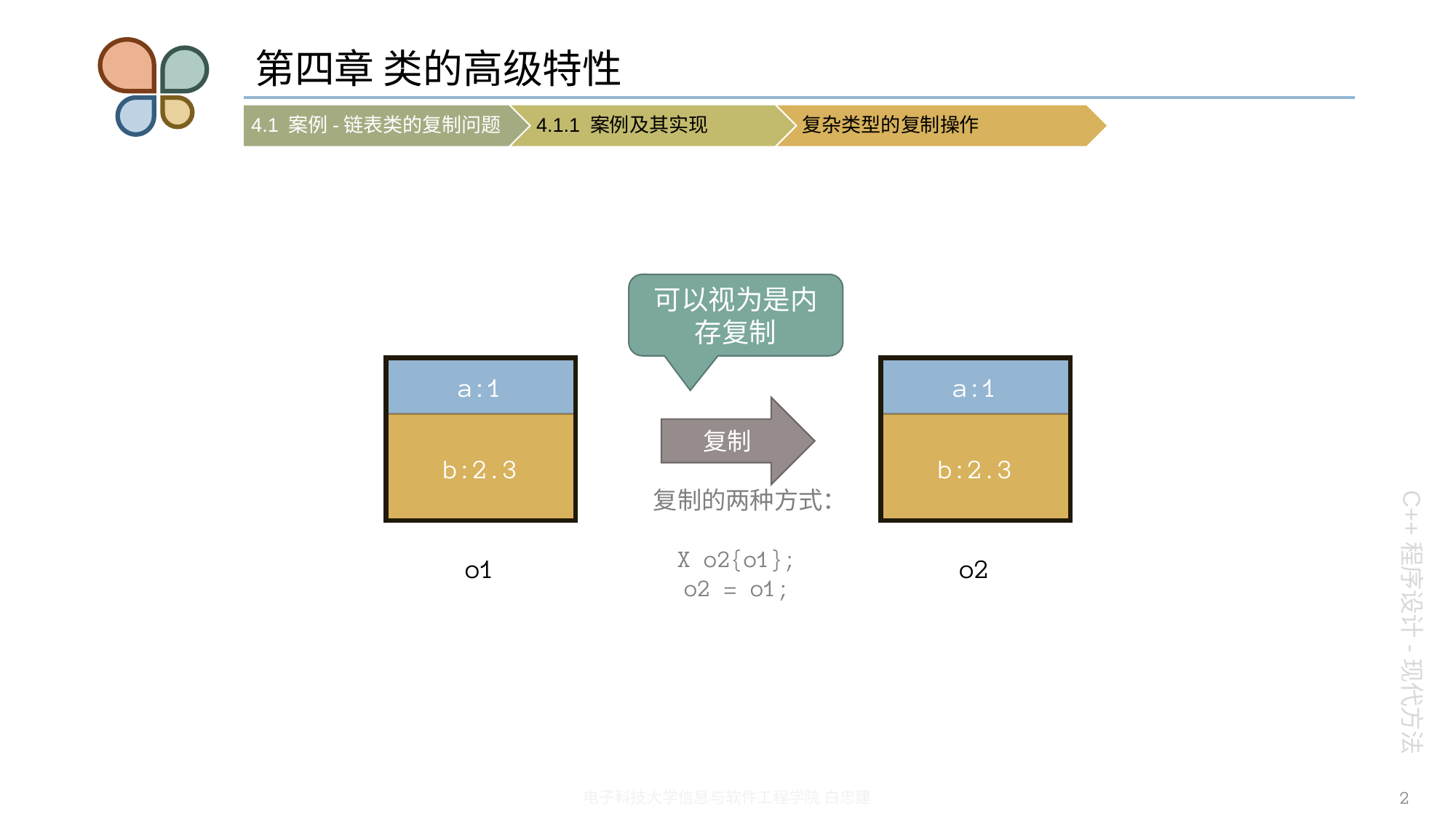

# 第四章 类的高级特性
4.1 案例-链表类的复制问题
4.1.1 案例及其实现
复杂类型的复制操作
可以视为是内存复制
a:1

b:2.3
a:?

b:?
a:1

b:2.3
复制
复制的两种方式：

X o2{o1};
o2 = o1;
o2
o1
2